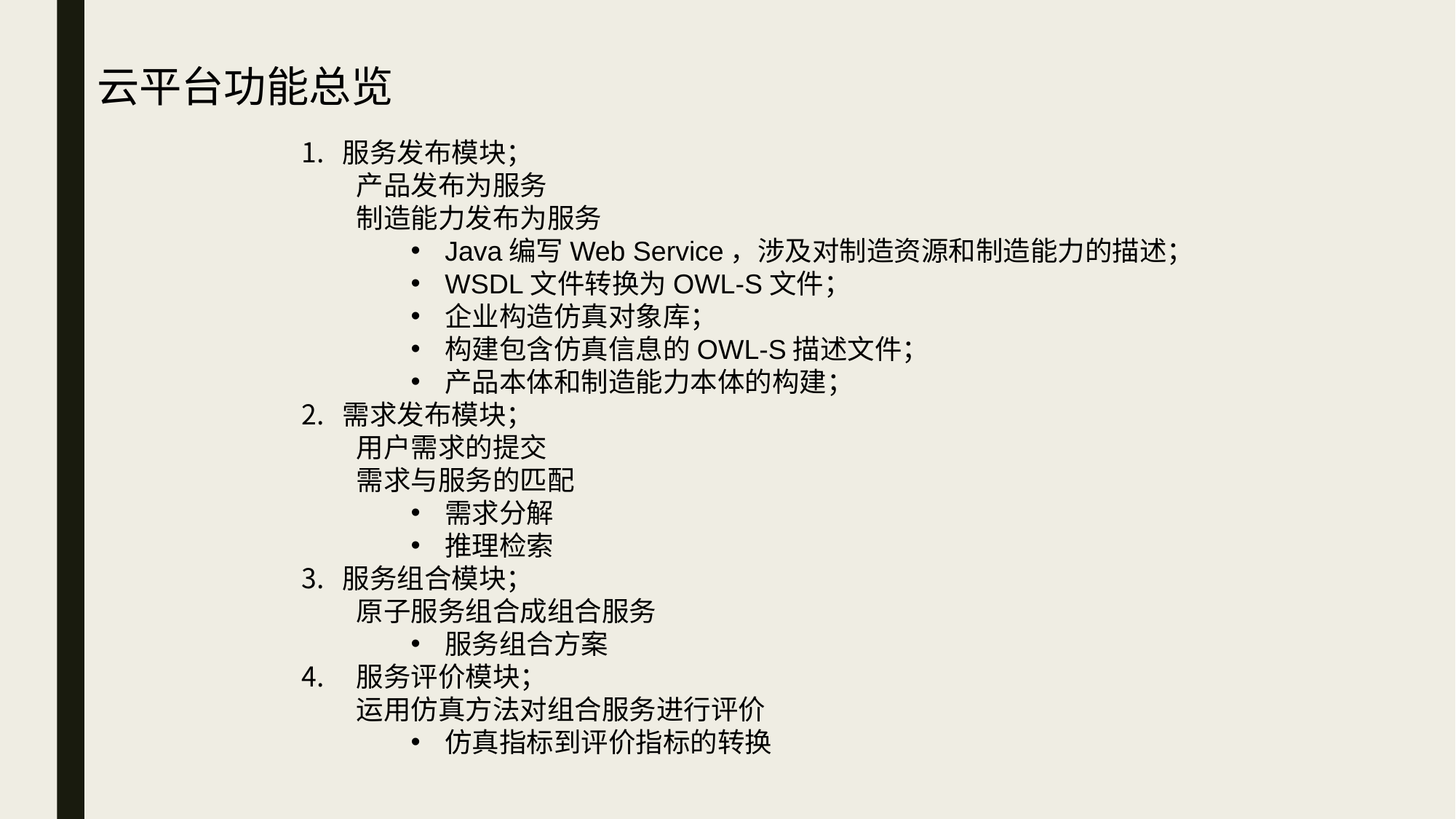

云平台功能总览
服务发布模块；
产品发布为服务
制造能力发布为服务
Java编写Web Service，涉及对制造资源和制造能力的描述；
WSDL文件转换为OWL-S文件；
企业构造仿真对象库；
构建包含仿真信息的OWL-S描述文件；
产品本体和制造能力本体的构建；
需求发布模块；
用户需求的提交
需求与服务的匹配
需求分解
推理检索
服务组合模块；
原子服务组合成组合服务
服务组合方案
服务评价模块；
运用仿真方法对组合服务进行评价
仿真指标到评价指标的转换